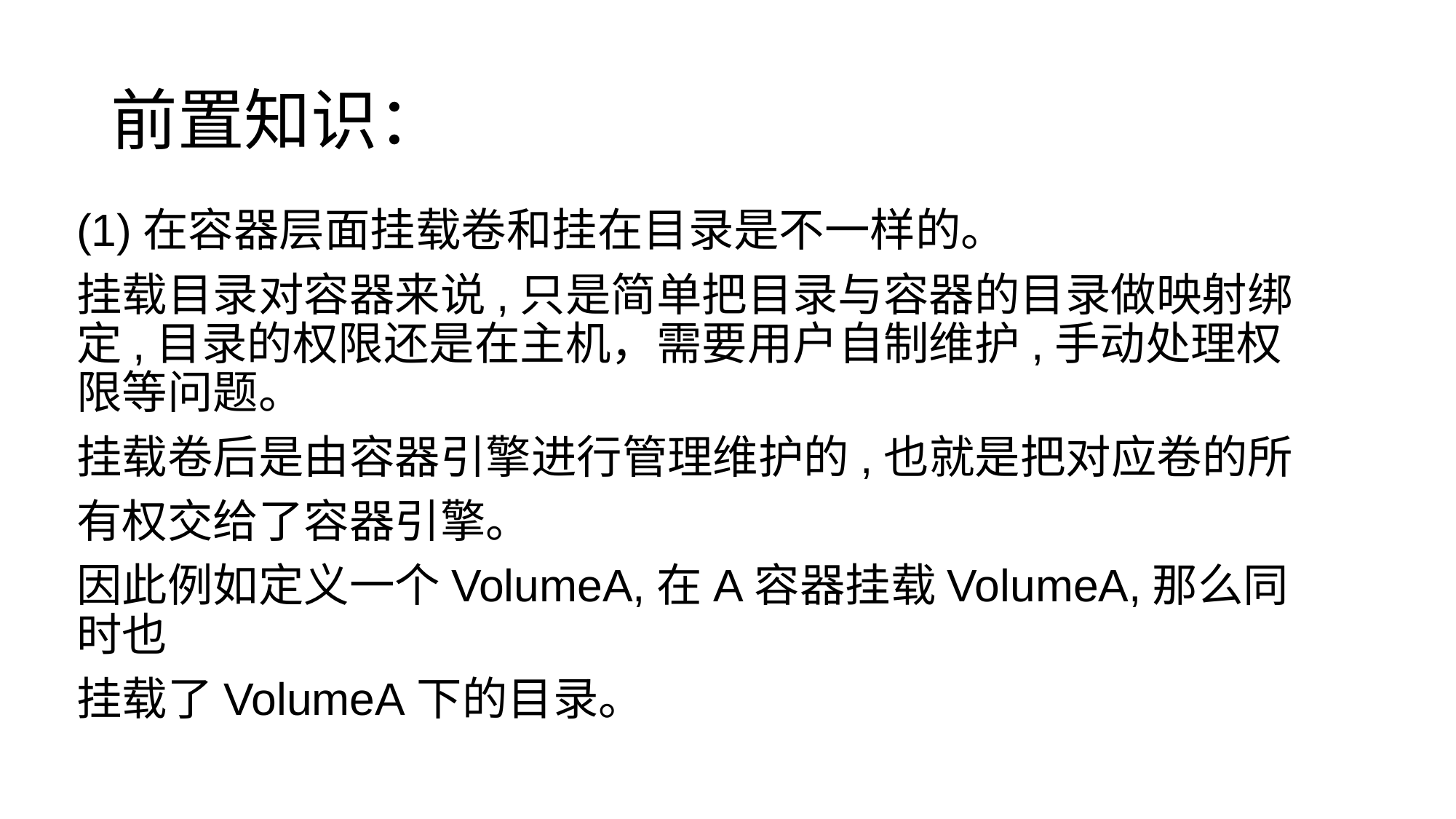

# 前置知识：
(1)在容器层面挂载卷和挂在目录是不一样的。
挂载目录对容器来说,只是简单把目录与容器的目录做映射绑定,目录的权限还是在主机，需要用户自制维护,手动处理权限等问题。
挂载卷后是由容器引擎进行管理维护的,也就是把对应卷的所
有权交给了容器引擎。
因此例如定义一个VolumeA,在A容器挂载VolumeA,那么同时也
挂载了VolumeA下的目录。